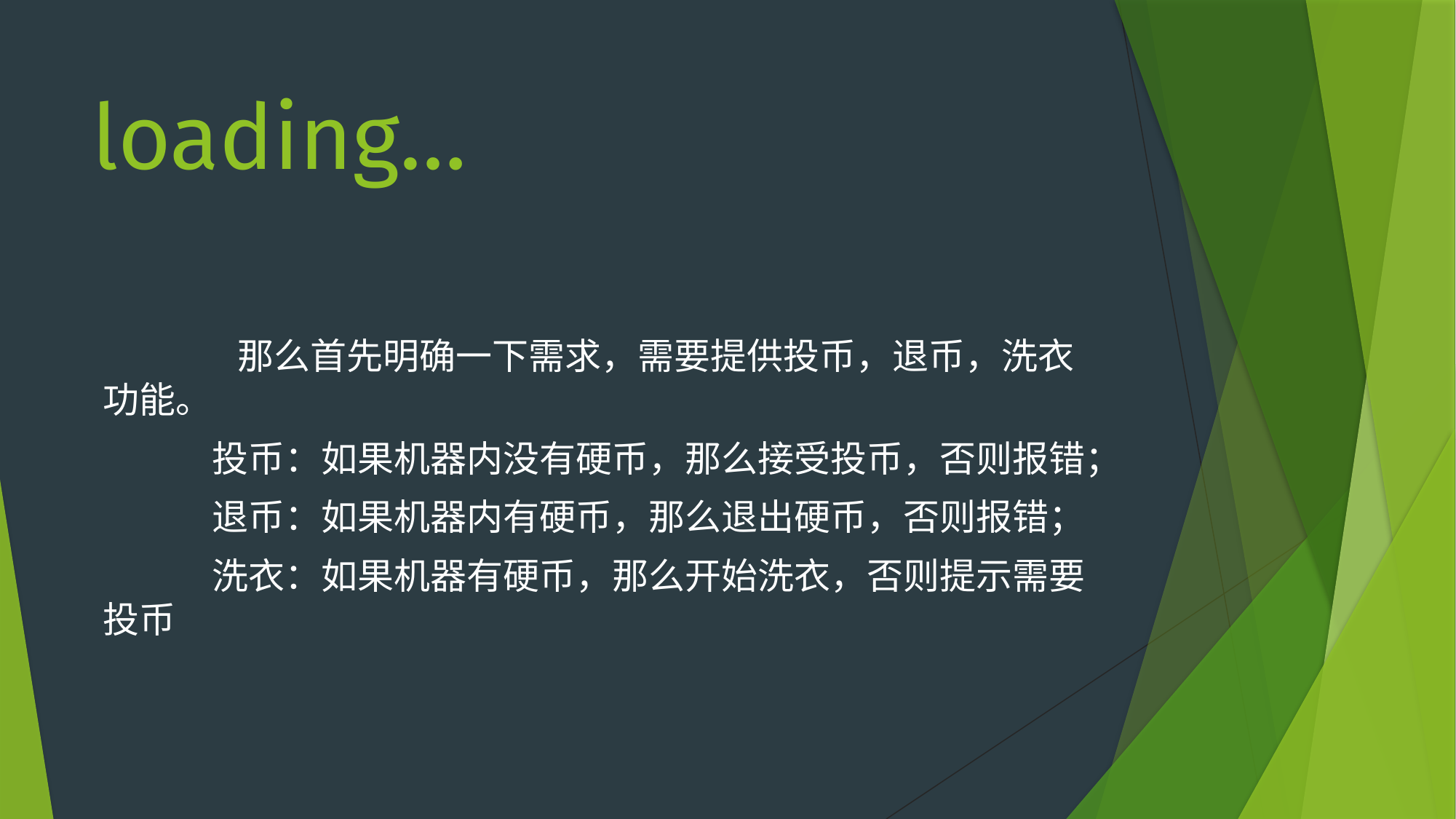

# loading…
	  那么首先明确一下需求，需要提供投币，退币，洗衣功能。
	投币：如果机器内没有硬币，那么接受投币，否则报错；
	退币：如果机器内有硬币，那么退出硬币，否则报错；
	洗衣：如果机器有硬币，那么开始洗衣，否则提示需要投币